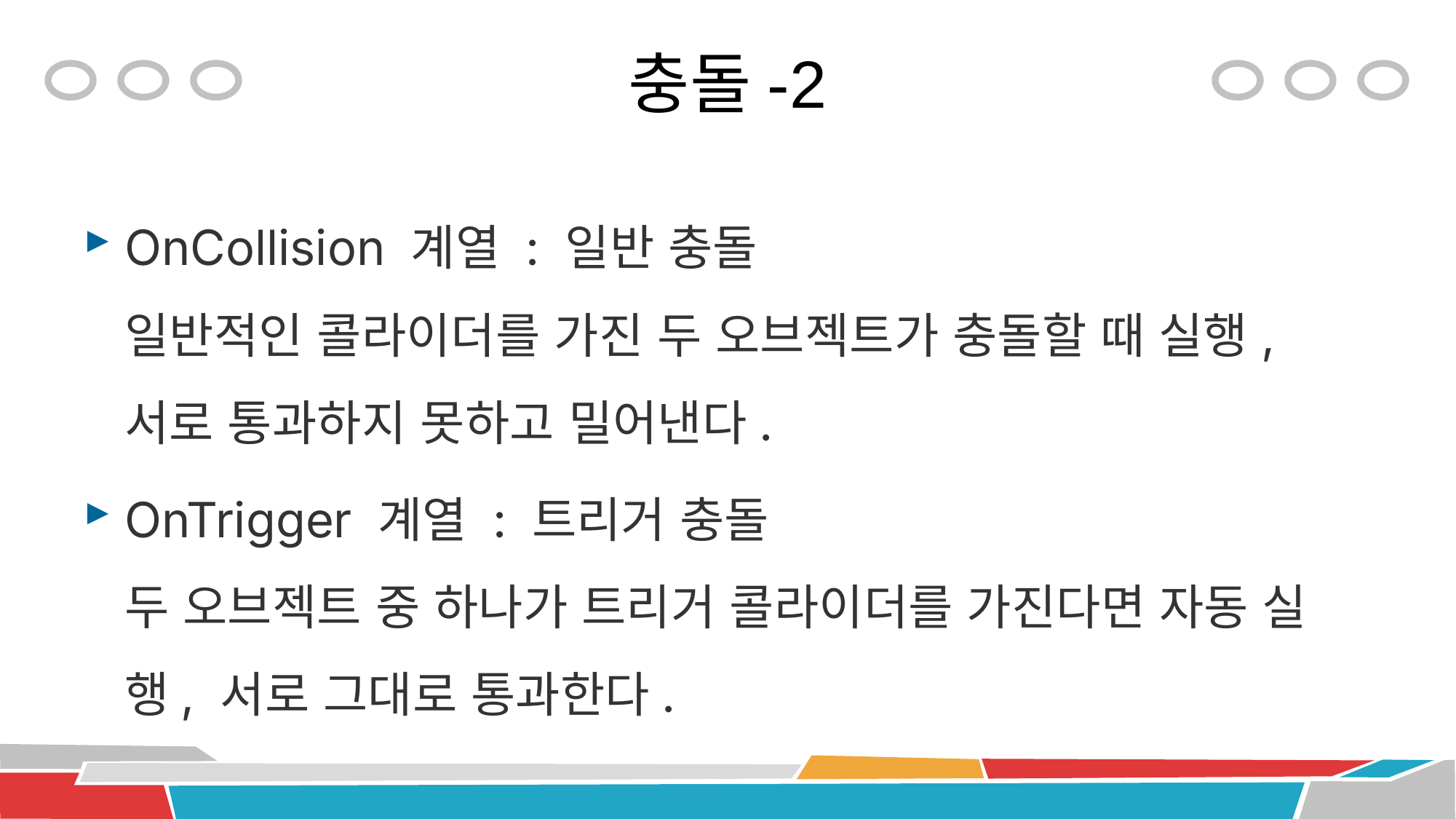

# 충돌-2
OnCollision 계열 : 일반 충돌
일반적인 콜라이더를 가진 두 오브젝트가 충돌할 때 실행, 서로 통과하지 못하고 밀어낸다.
OnTrigger 계열 : 트리거 충돌
두 오브젝트 중 하나가 트리거 콜라이더를 가진다면 자동 실행, 서로 그대로 통과한다.